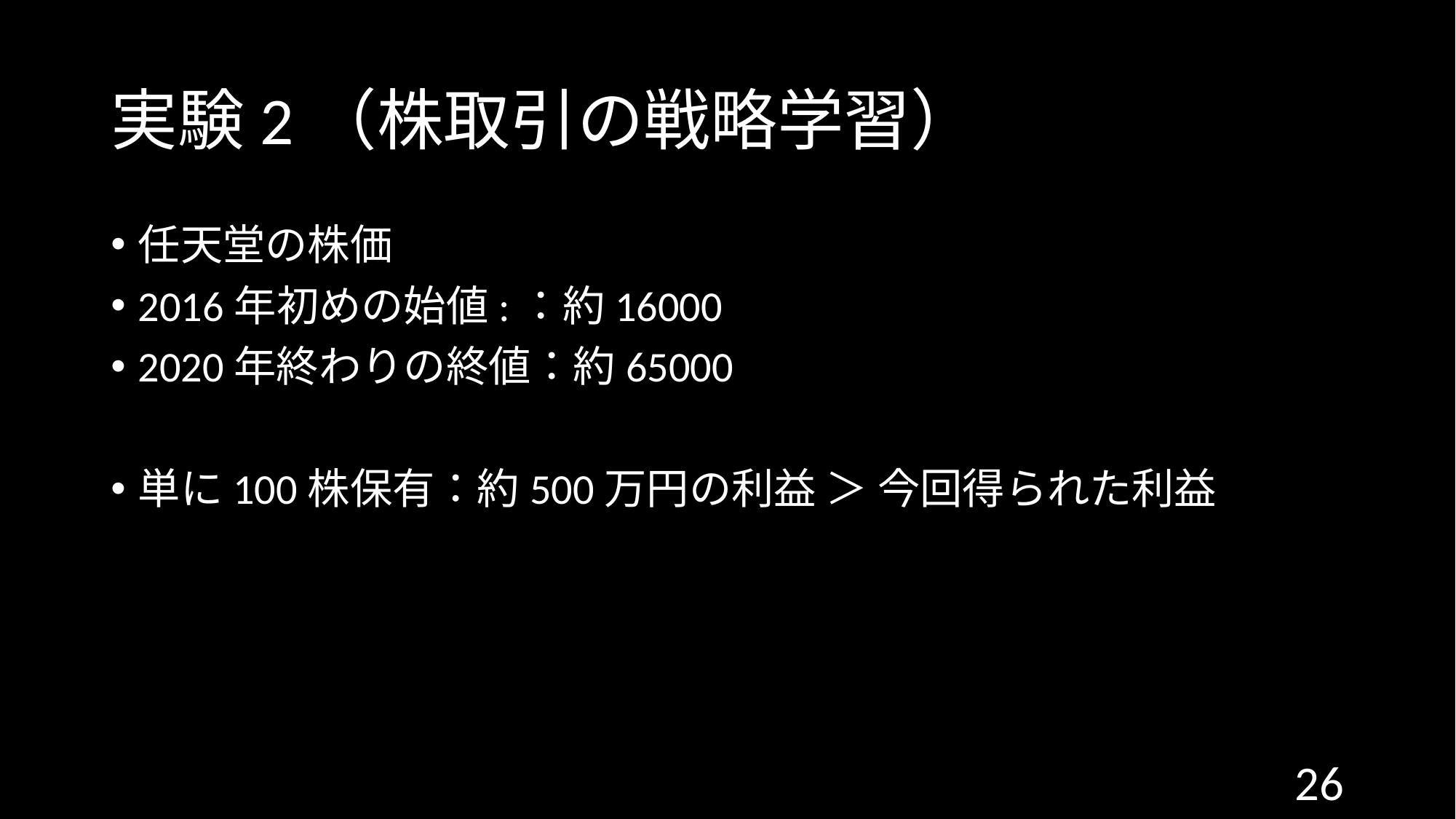

# 実験2（株取引の戦略学習）
任天堂の株価
2016年初めの始値:：約16000
2020年終わりの終値：約65000

単に100株保有：約500万円の利益 ＞ 今回得られた利益
26